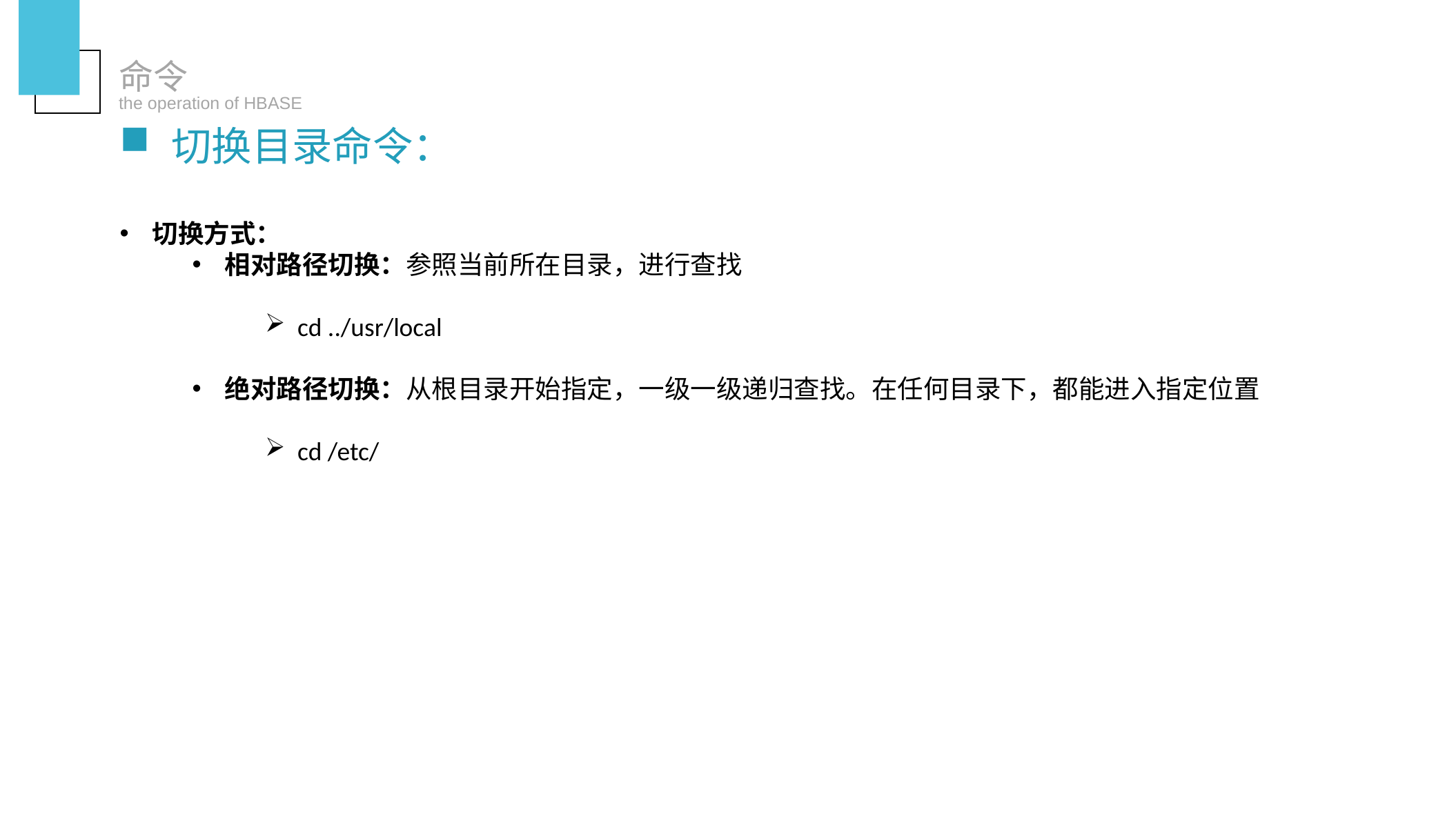

命令
the operation of HBASE
切换目录命令：

切换方式：
相对路径切换：参照当前所在目录，进行查找

cd ../usr/local

绝对路径切换：从根目录开始指定，一级一级递归查找。在任何目录下，都能进入指定位置

cd /etc/